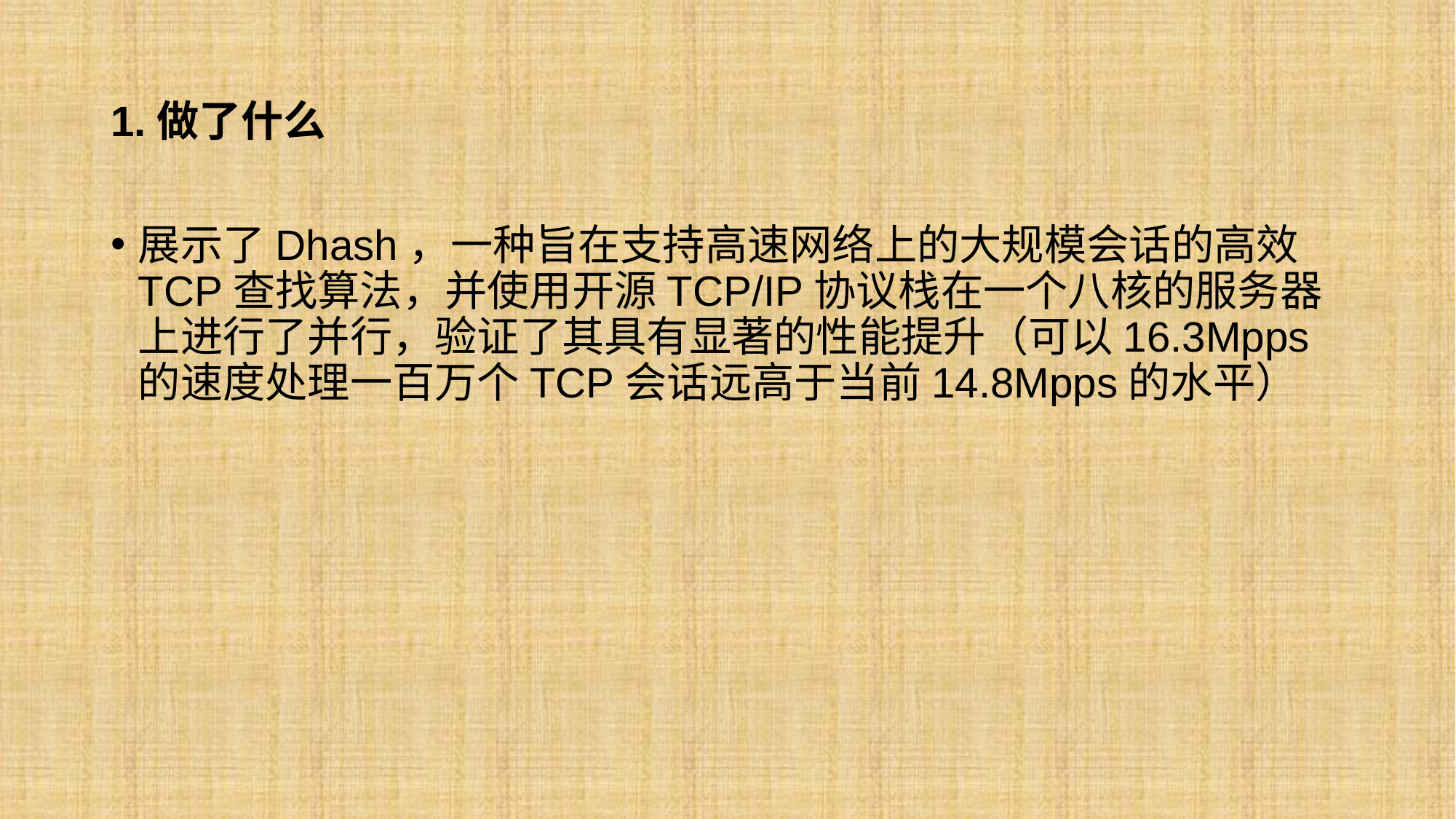

# 1.做了什么
展示了Dhash，一种旨在支持高速网络上的大规模会话的高效TCP查找算法，并使用开源TCP/IP协议栈在一个八核的服务器上进行了并行，验证了其具有显著的性能提升（可以16.3Mpps的速度处理一百万个TCP会话远高于当前14.8Mpps的水平）